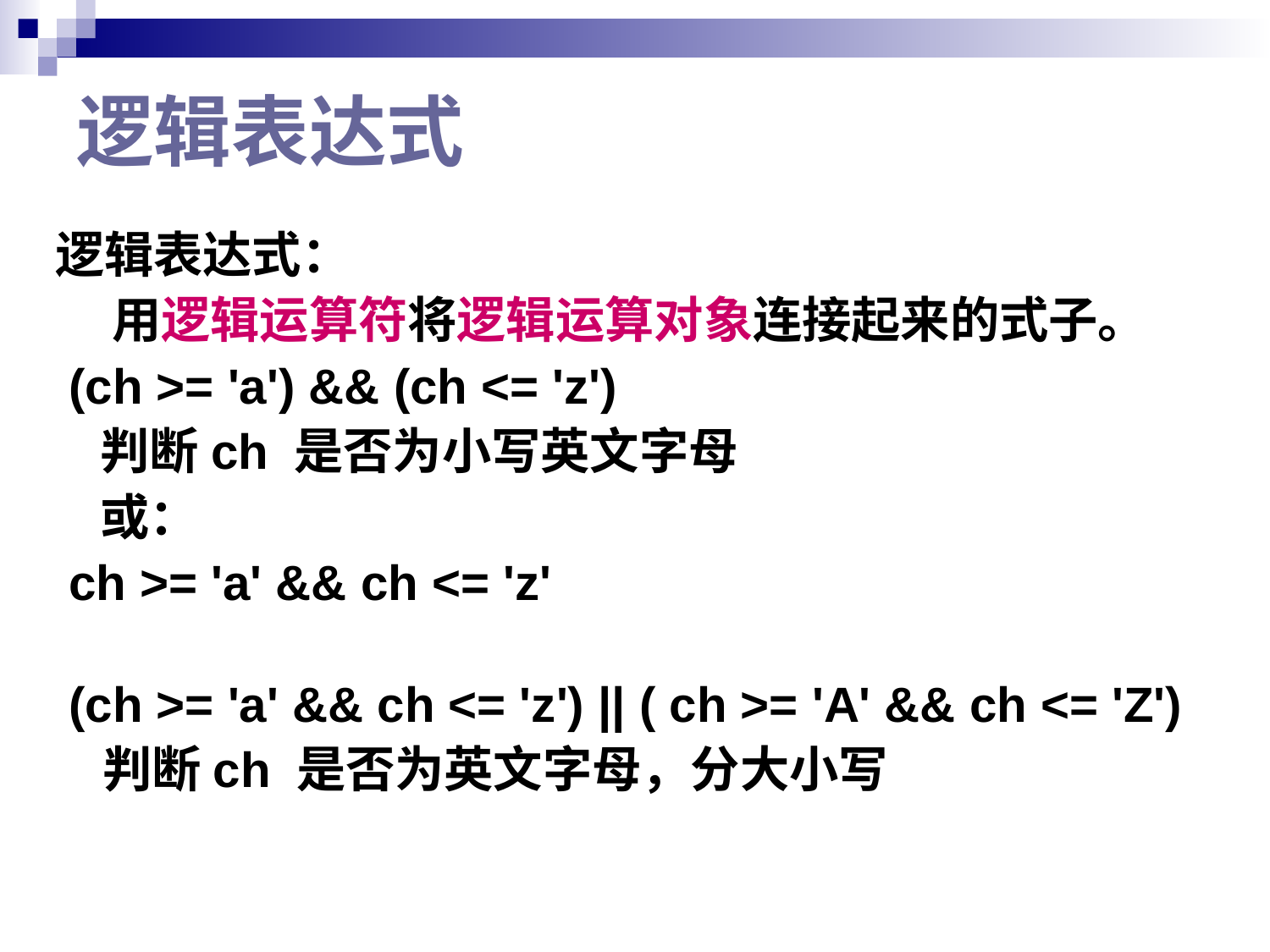

# 逻辑表达式
逻辑表达式：
    用逻辑运算符将逻辑运算对象连接起来的式子。
 (ch >= 'a') && (ch <= 'z')
   判断ch 是否为小写英文字母
   或：
 ch >= 'a' && ch <= 'z'

 (ch >= 'a' && ch <= 'z') || ( ch >= 'A' && ch <= 'Z')
 	判断ch 是否为英文字母，分大小写